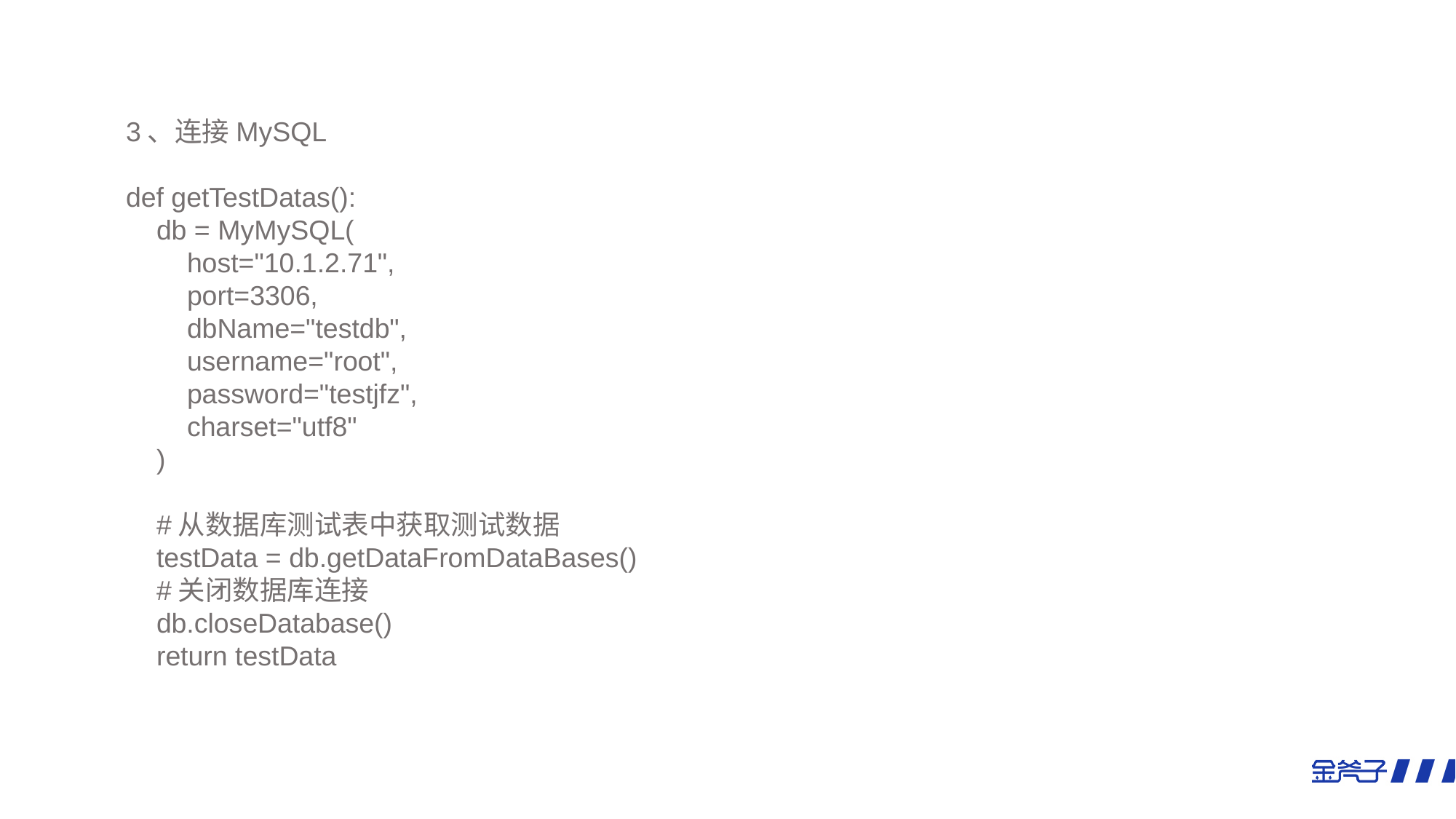

3、连接MySQL

def getTestDatas():
    db = MyMySQL(
        host="10.1.2.71",
        port=3306,
        dbName="testdb",
        username="root",
        password="testjfz",
        charset="utf8"
    )

    #从数据库测试表中获取测试数据
    testData = db.getDataFromDataBases()
    #关闭数据库连接
    db.closeDatabase()
    return testData